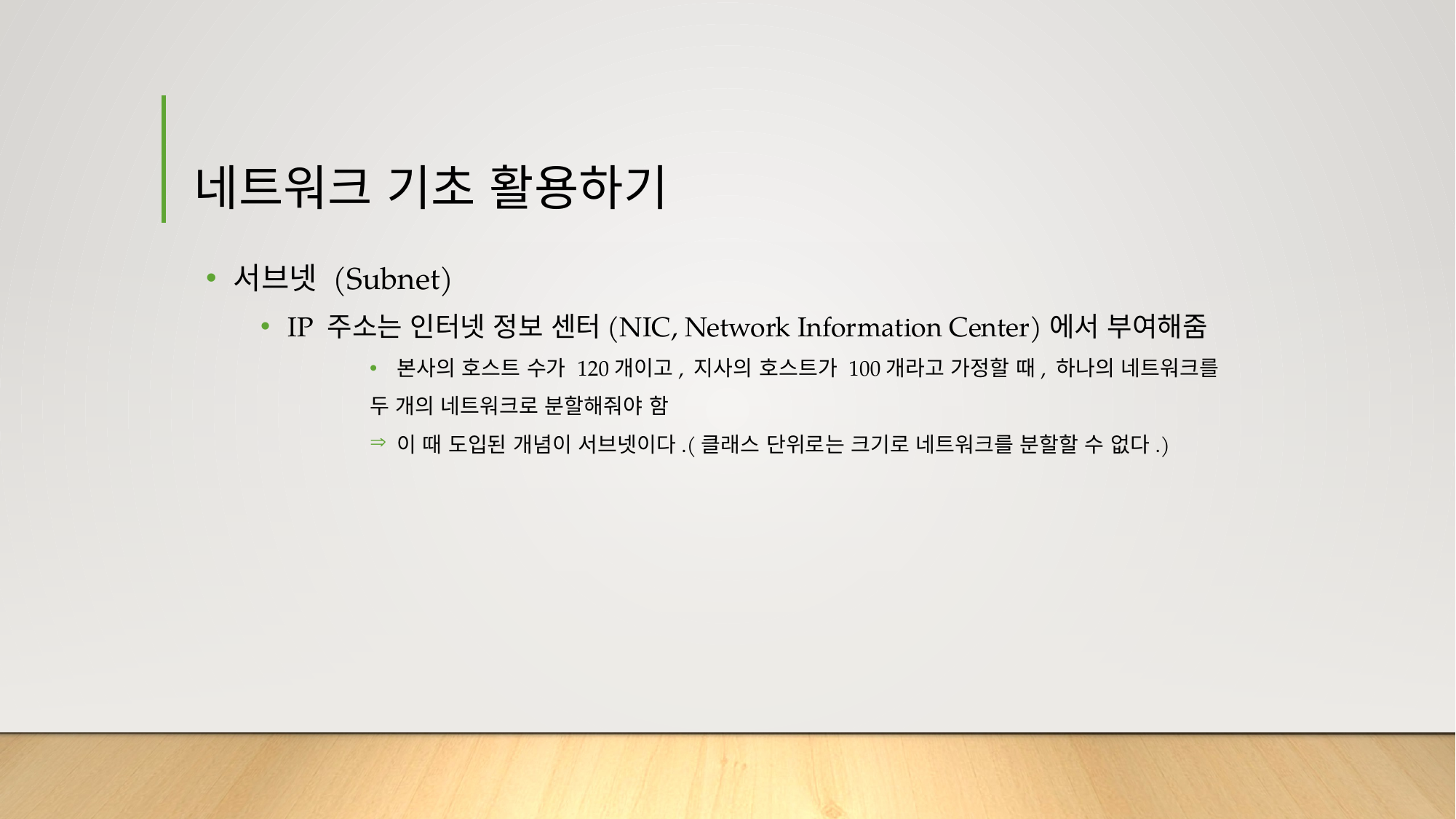

# 네트워크 기초 활용하기
서브넷 (Subnet)
IP 주소는 인터넷 정보 센터(NIC, Network Information Center)에서 부여해줌
본사의 호스트 수가 120개이고, 지사의 호스트가 100개라고 가정할 때, 하나의 네트워크를
두 개의 네트워크로 분할해줘야 함
이 때 도입된 개념이 서브넷이다.(클래스 단위로는 크기로 네트워크를 분할할 수 없다.)